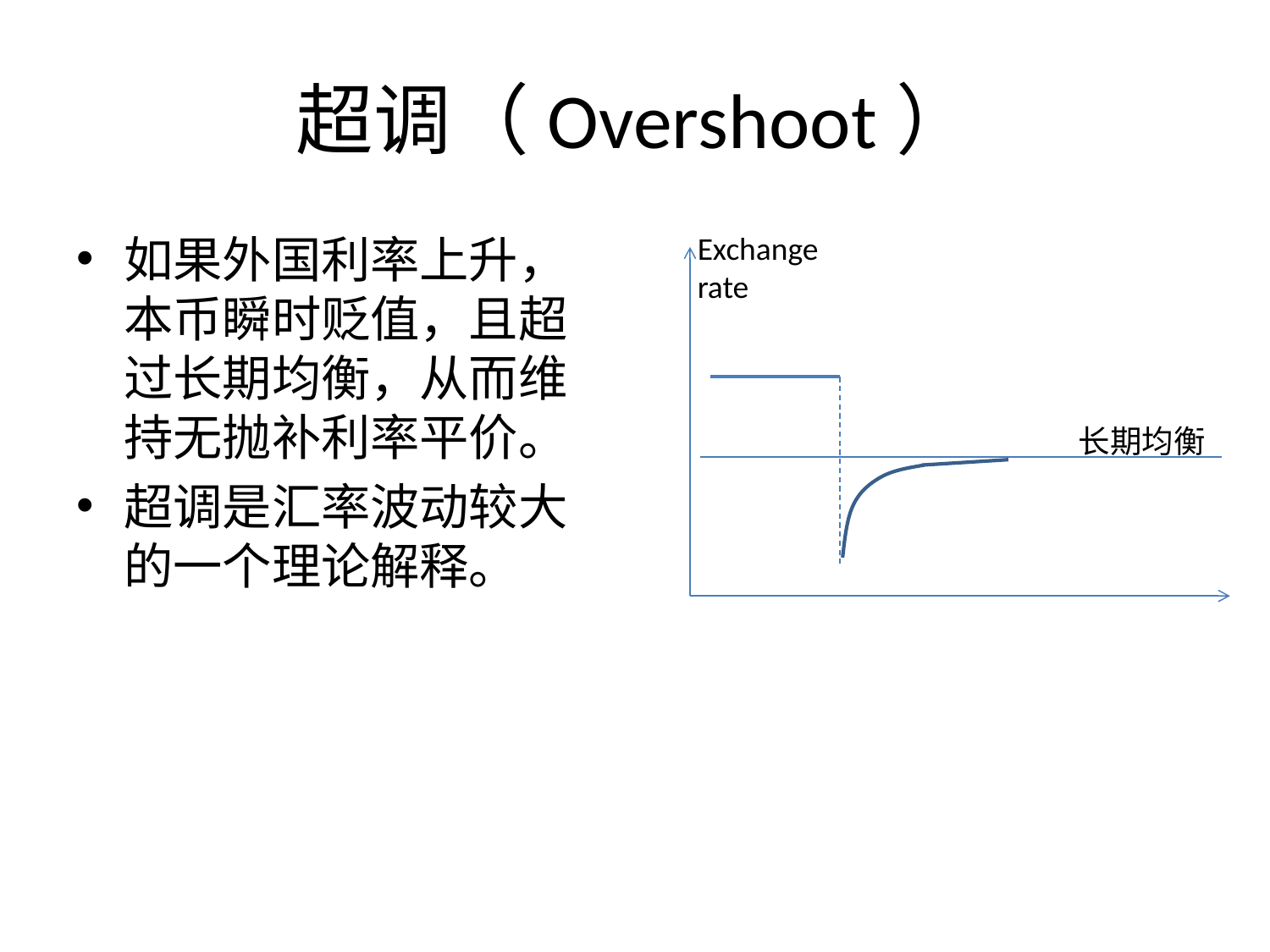

# 超调（Overshoot）
如果外国利率上升，本币瞬时贬值，且超过长期均衡，从而维持无抛补利率平价。
超调是汇率波动较大的一个理论解释。
Exchange rate
长期均衡